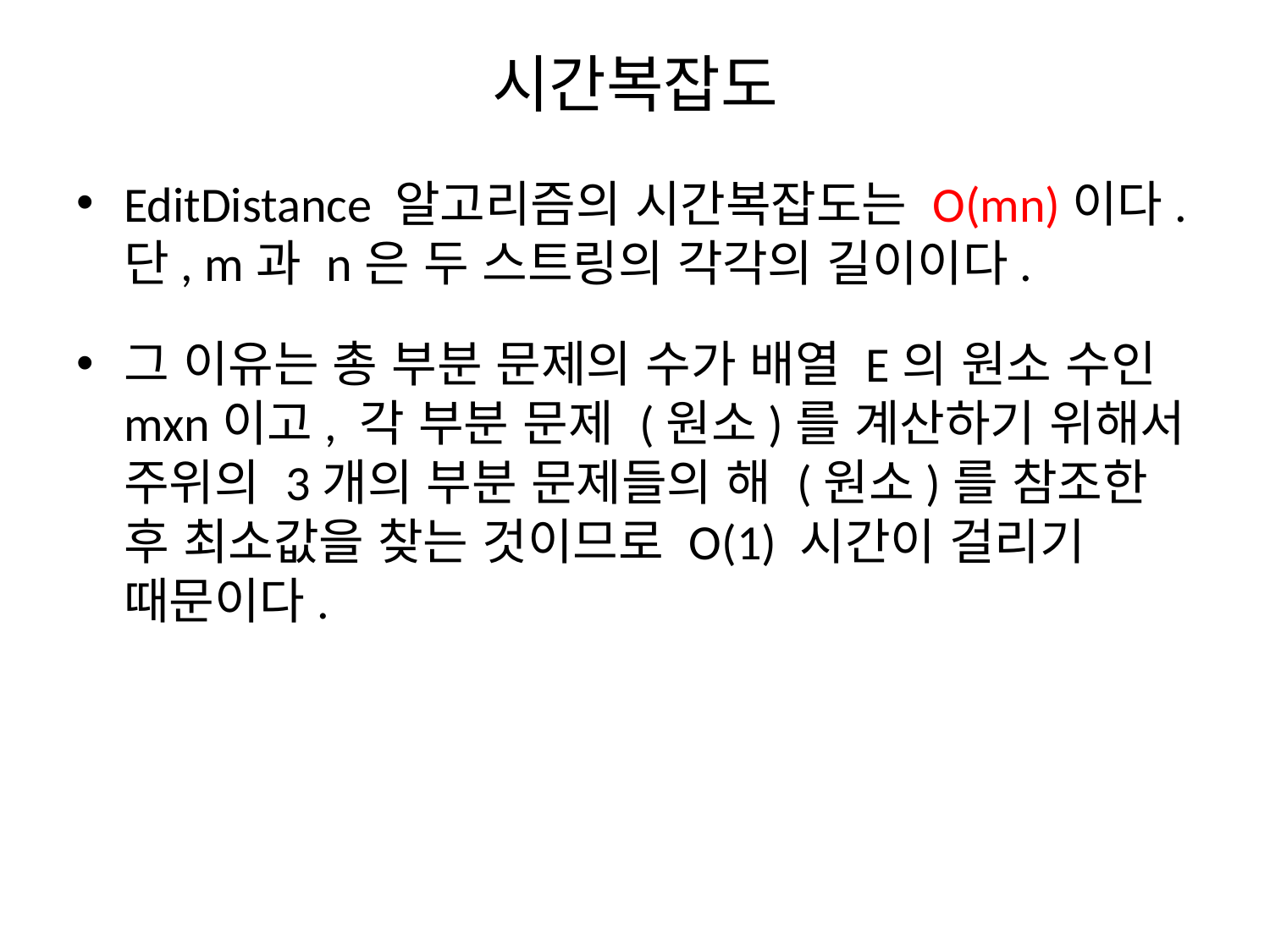

# 시간복잡도
EditDistance 알고리즘의 시간복잡도는 O(mn)이다. 단, m과 n은 두 스트링의 각각의 길이이다.
그 이유는 총 부분 문제의 수가 배열 E의 원소 수인 mxn이고, 각 부분 문제 (원소)를 계산하기 위해서 주위의 3개의 부분 문제들의 해 (원소)를 참조한 후 최소값을 찾는 것이므로 O(1) 시간이 걸리기 때문이다.